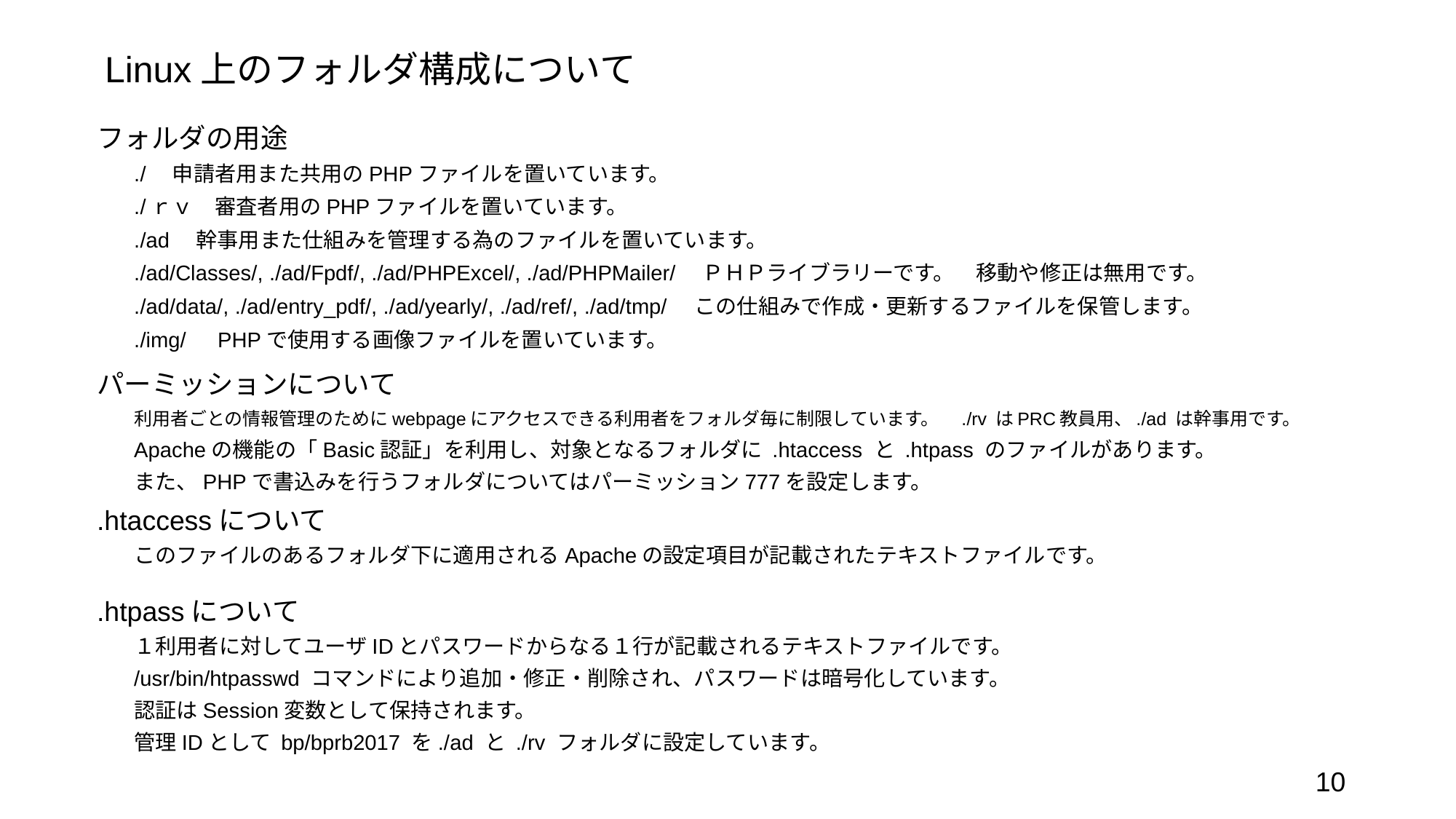

Linux上のフォルダ構成について
フォルダの用途
./　申請者用また共用のPHPファイルを置いています。
./ｒｖ　審査者用のPHPファイルを置いています。
./ad　幹事用また仕組みを管理する為のファイルを置いています。
./ad/Classes/, ./ad/Fpdf/, ./ad/PHPExcel/, ./ad/PHPMailer/　ＰＨＰライブラリーです。　移動や修正は無用です。
./ad/data/, ./ad/entry_pdf/, ./ad/yearly/, ./ad/ref/, ./ad/tmp/　この仕組みで作成・更新するファイルを保管します。
./img/　PHPで使用する画像ファイルを置いています。
パーミッションについて
利用者ごとの情報管理のためにwebpageにアクセスできる利用者をフォルダ毎に制限しています。　./rv はPRC教員用、./ad は幹事用です。
Apacheの機能の「Basic認証」を利用し、対象となるフォルダに .htaccess と .htpass のファイルがあります。
また、PHPで書込みを行うフォルダについてはパーミッション777を設定します。
.htaccessについて
このファイルのあるフォルダ下に適用されるApacheの設定項目が記載されたテキストファイルです。
.htpassについて
１利用者に対してユーザIDとパスワードからなる１行が記載されるテキストファイルです。
/usr/bin/htpasswd コマンドにより追加・修正・削除され、パスワードは暗号化しています。
認証はSession変数として保持されます。
管理IDとして bp/bprb2017 を./ad と ./rv フォルダに設定しています。